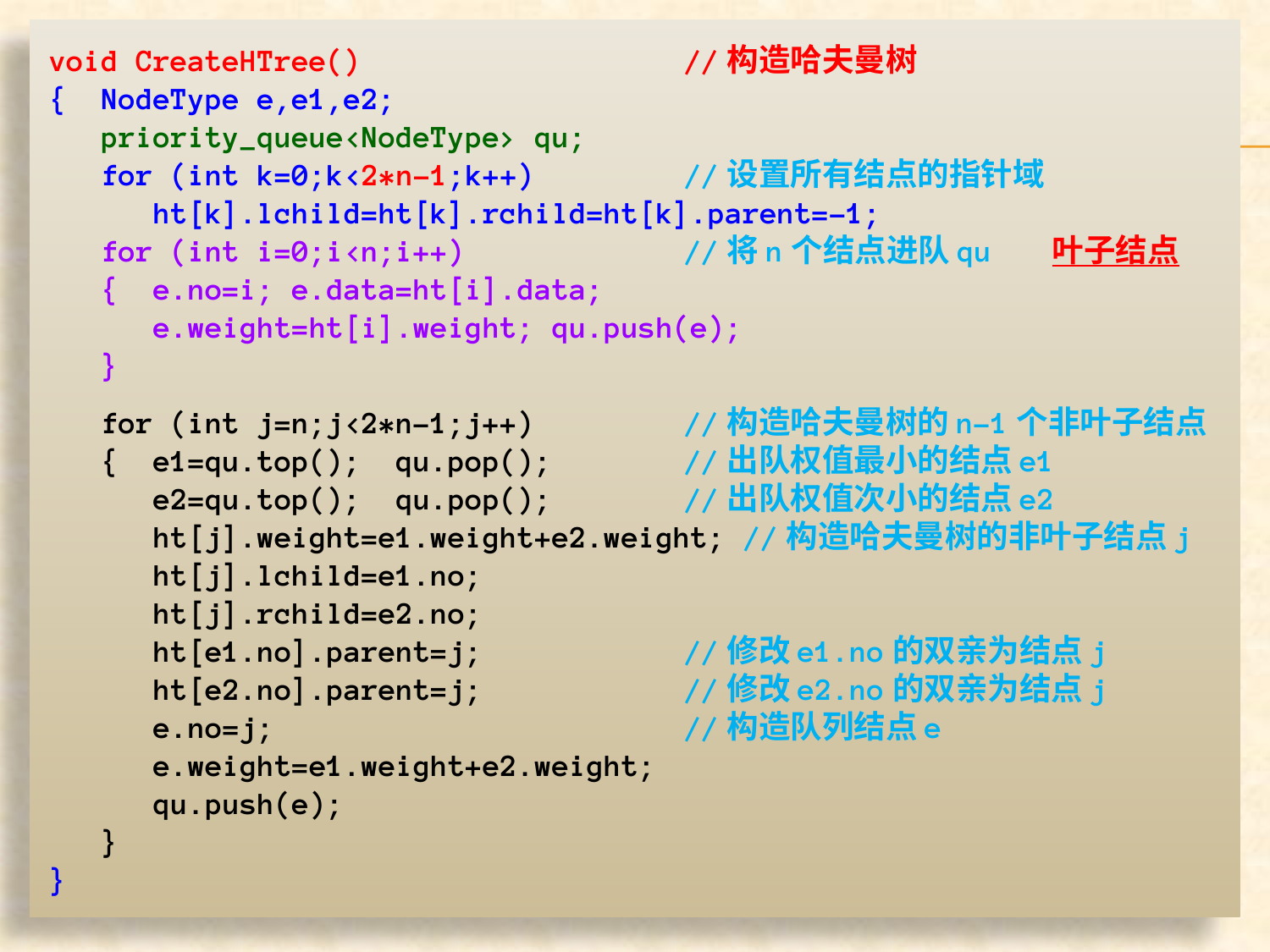

void CreateHTree()			//构造哈夫曼树
{  NodeType e,e1,e2;
   priority_queue<NodeType> qu;
   for (int k=0;k<2*n-1;k++)		//设置所有结点的指针域
      ht[k].lchild=ht[k].rchild=ht[k].parent=-1;
   for (int i=0;i<n;i++)		//将n个结点进队qu   叶子结点
   {  e.no=i; e.data=ht[i].data;
      e.weight=ht[i].weight; qu.push(e);
   }
   for (int j=n;j<2*n-1;j++)		//构造哈夫曼树的n-1个非叶子结点
   {  e1=qu.top();  qu.pop();		//出队权值最小的结点e1
      e2=qu.top();  qu.pop();		//出队权值次小的结点e2
      ht[j].weight=e1.weight+e2.weight; //构造哈夫曼树的非叶子结点j
      ht[j].lchild=e1.no;
      ht[j].rchild=e2.no;
      ht[e1.no].parent=j;		//修改e1.no的双亲为结点j
      ht[e2.no].parent=j;		//修改e2.no的双亲为结点j
      e.no=j;				//构造队列结点e
      e.weight=e1.weight+e2.weight;
      qu.push(e);
   }
}